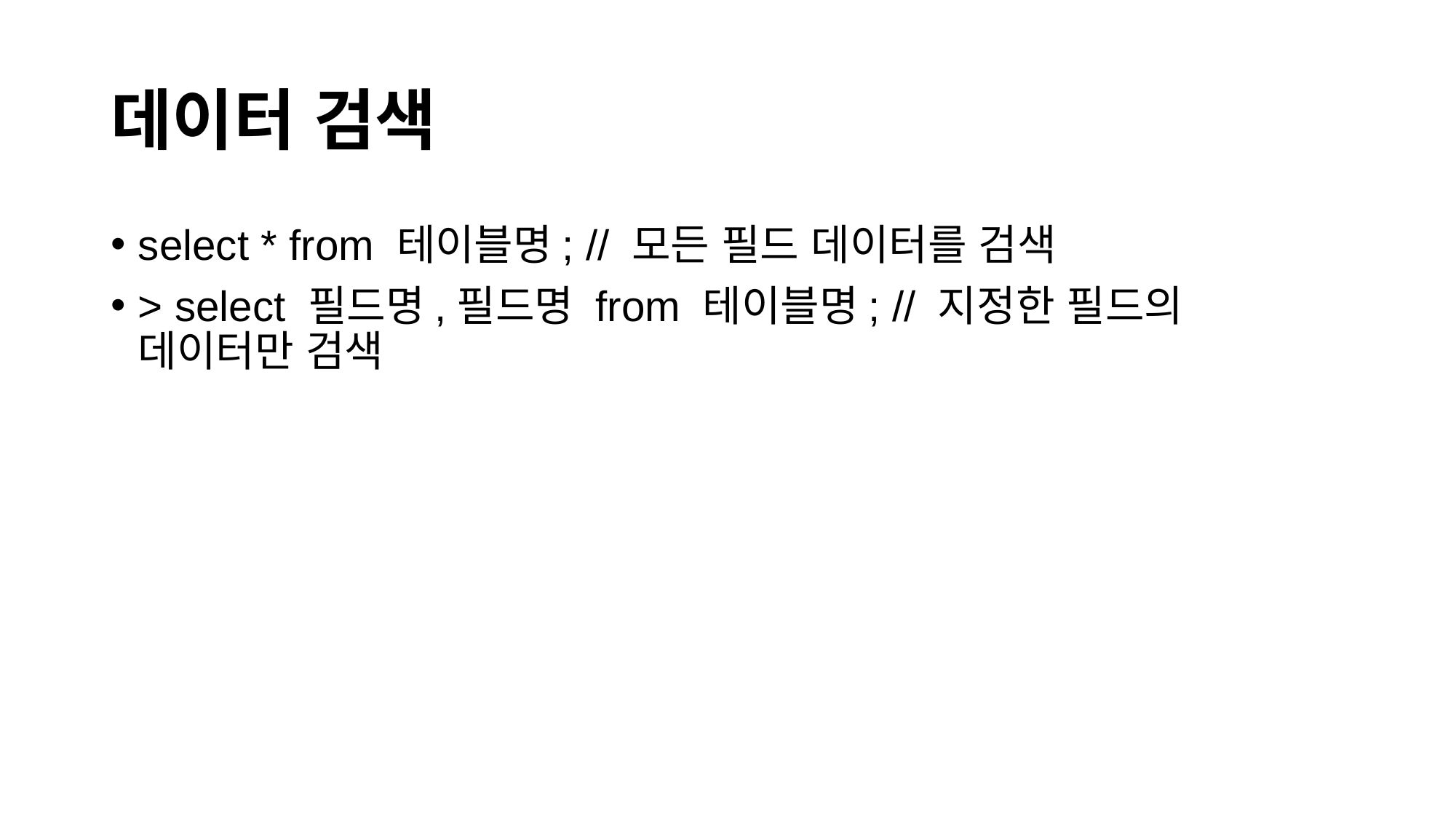

# 데이터 검색
select * from 테이블명; // 모든 필드 데이터를 검색
> select 필드명,필드명 from 테이블명; // 지정한 필드의 데이터만 검색